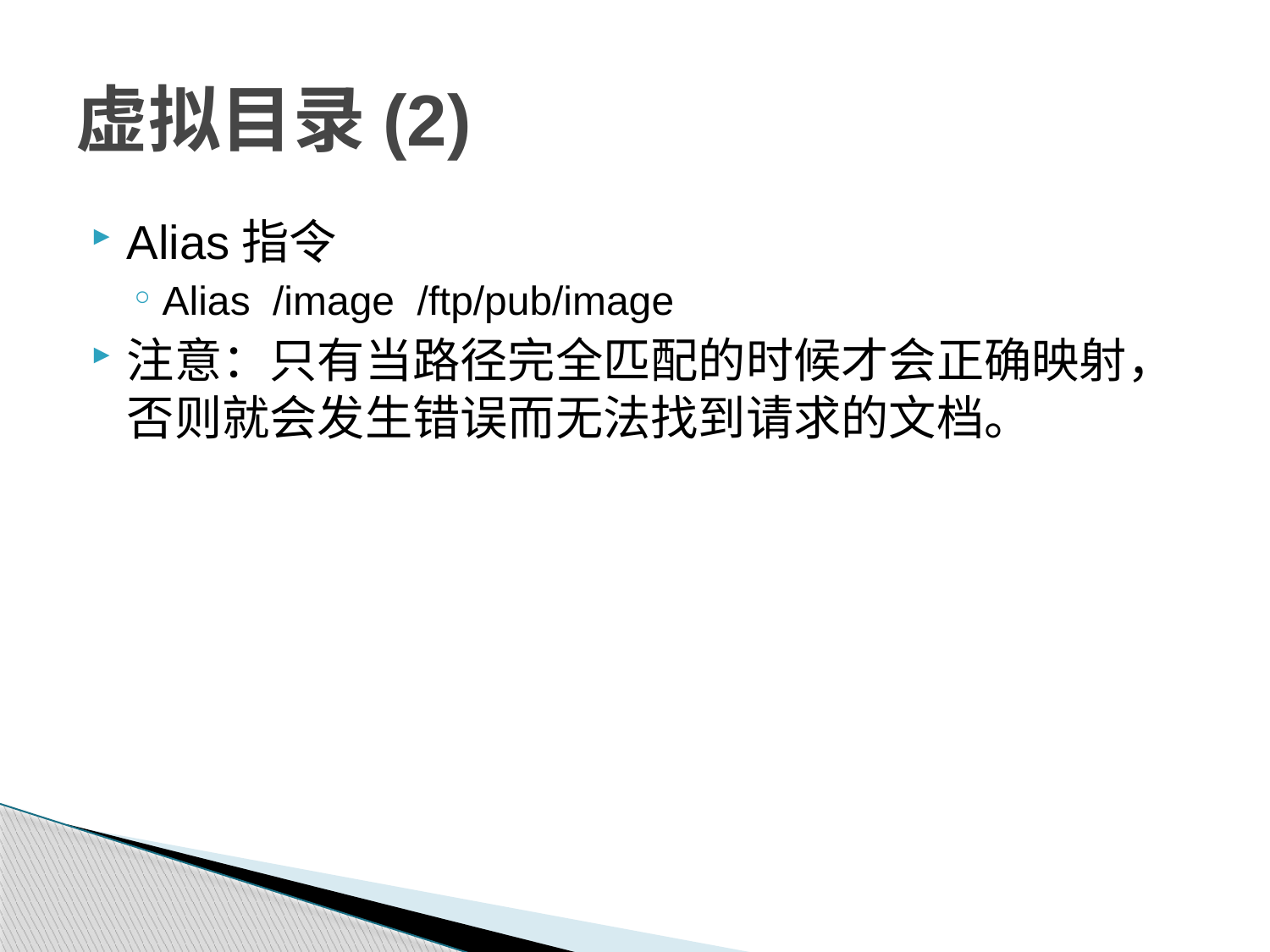

# 虚拟目录(2)
Alias指令
Alias  /image  /ftp/pub/image
注意：只有当路径完全匹配的时候才会正确映射，否则就会发生错误而无法找到请求的文档。